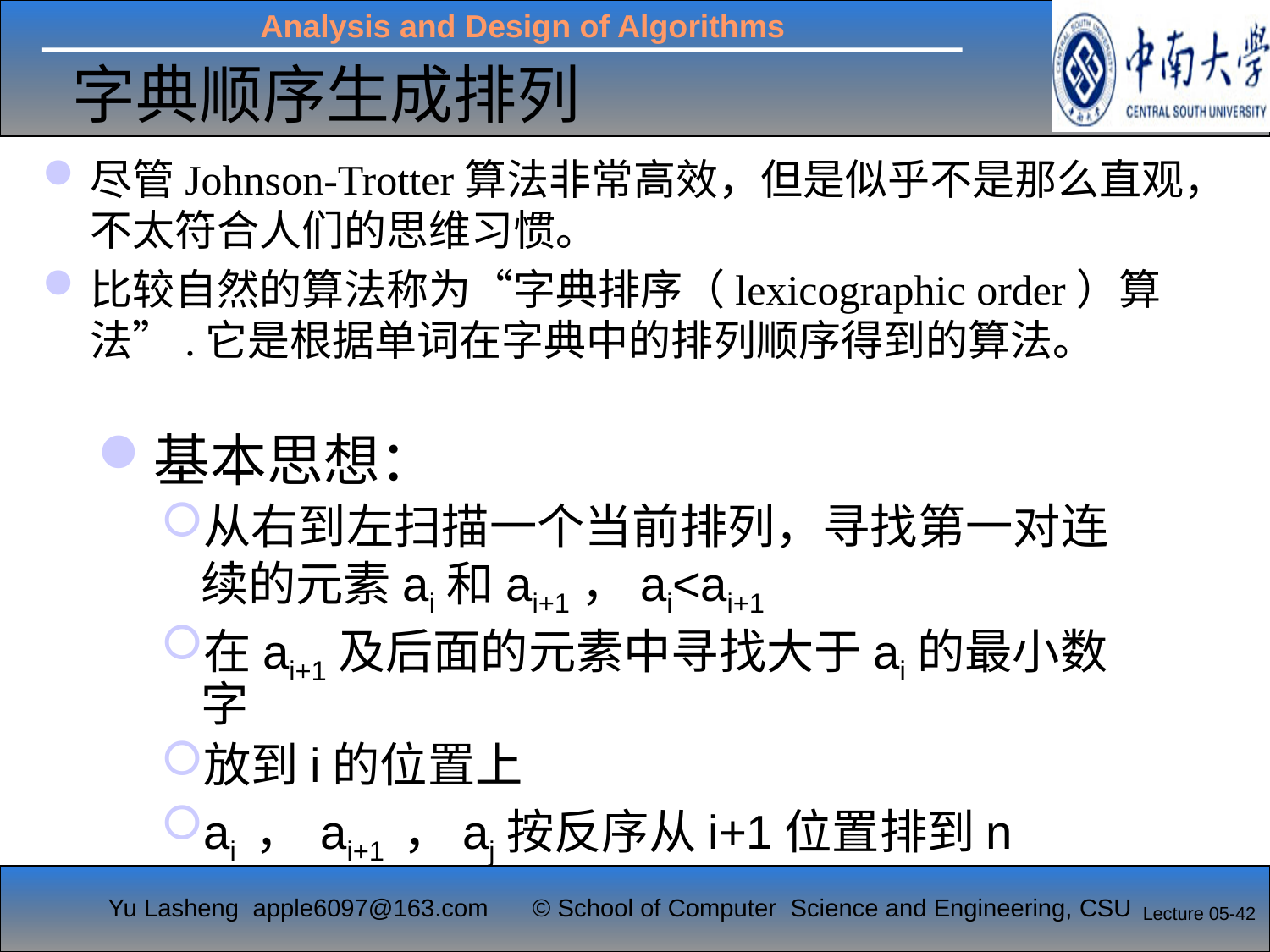

# 字典顺序生成排列
尽管Johnson-Trotter算法非常高效，但是似乎不是那么直观，不太符合人们的思维习惯。
比较自然的算法称为“字典排序（lexicographic order）算法”.它是根据单词在字典中的排列顺序得到的算法。
基本思想：
从右到左扫描一个当前排列，寻找第一对连续的元素ai和ai+1，ai<ai+1
在ai+1及后面的元素中寻找大于ai的最小数字
放到i的位置上
ai ， ai+1 ，aj按反序从i+1位置排到n

Lecture 05-42